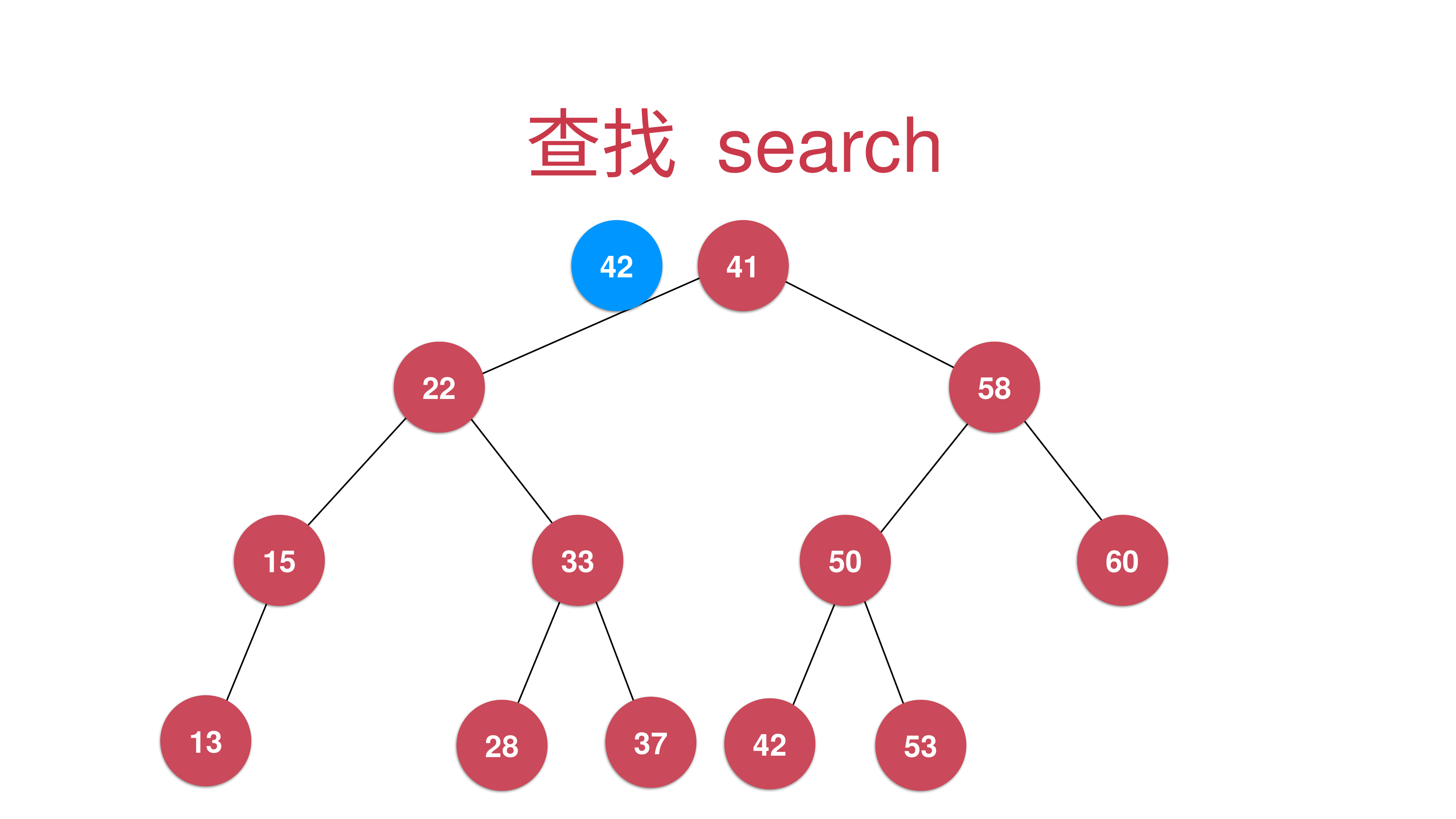

# 查找 search
42
41

22
58

15
33
50
60

13
37
42
28
53